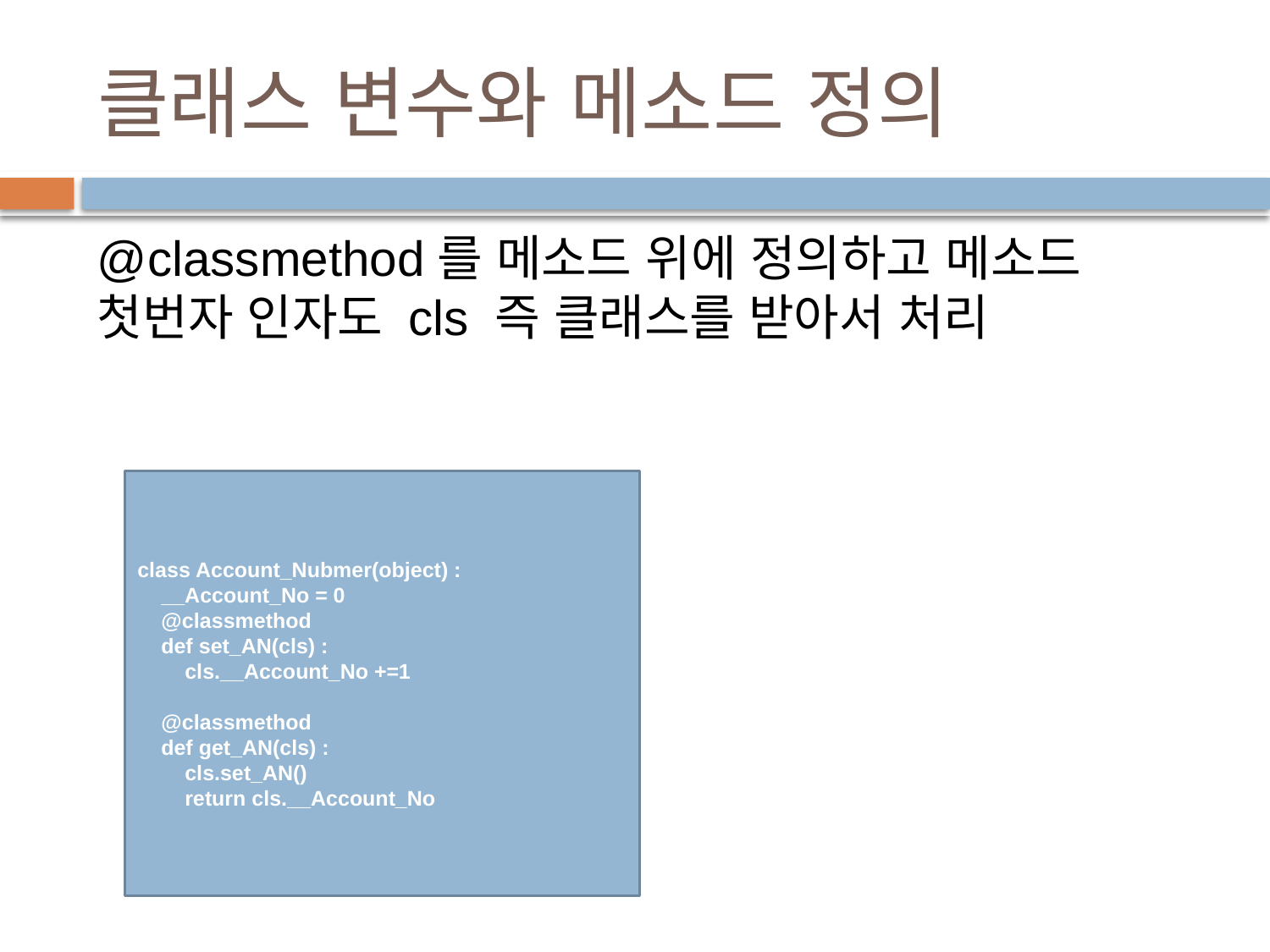

# 클래스 변수와 메소드 정의
@classmethod를 메소드 위에 정의하고 메소드 첫번자 인자도 cls 즉 클래스를 받아서 처리

class Account_Nubmer(object) :
    __Account_No = 0
    @classmethod
    def set_AN(cls) :
        cls.__Account_No +=1

    @classmethod
    def get_AN(cls) :
        cls.set_AN()
        return cls.__Account_No